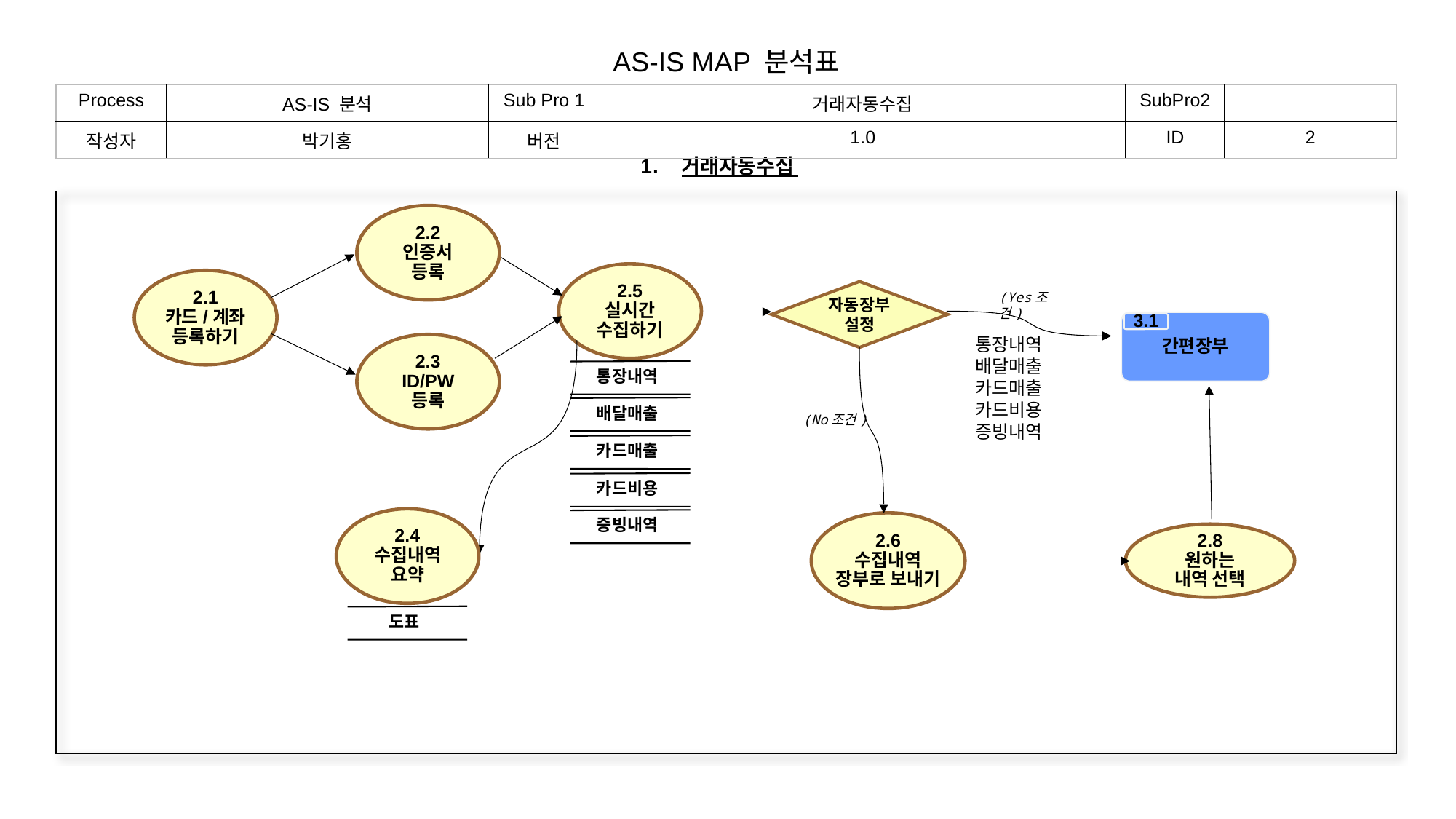

| AS-IS MAP 분석표 |
| --- |
| Process | AS-IS 분석 | Sub Pro 1 | 거래자동수집 | SubPro2 |  |
| --- | --- | --- | --- | --- | --- |
| 작성자 | 박기홍 | 버전 | 1.0 | ID | 2 |
거래자동수집

2.2
인증서
등록
2.5
실시간
수집하기
2.1
카드/계좌
등록하기
자동장부
설정
(Yes조건)
간편장부
3.1
통장내역
배달매출
카드매출
카드비용
증빙내역
2.3
ID/PW
등록
통장내역

배달매출

(No조건)
카드매출

카드비용

2.4
수집내역
요약
증빙내역

2.6
수집내역 장부로 보내기
2.8
원하는
내역 선택
도표